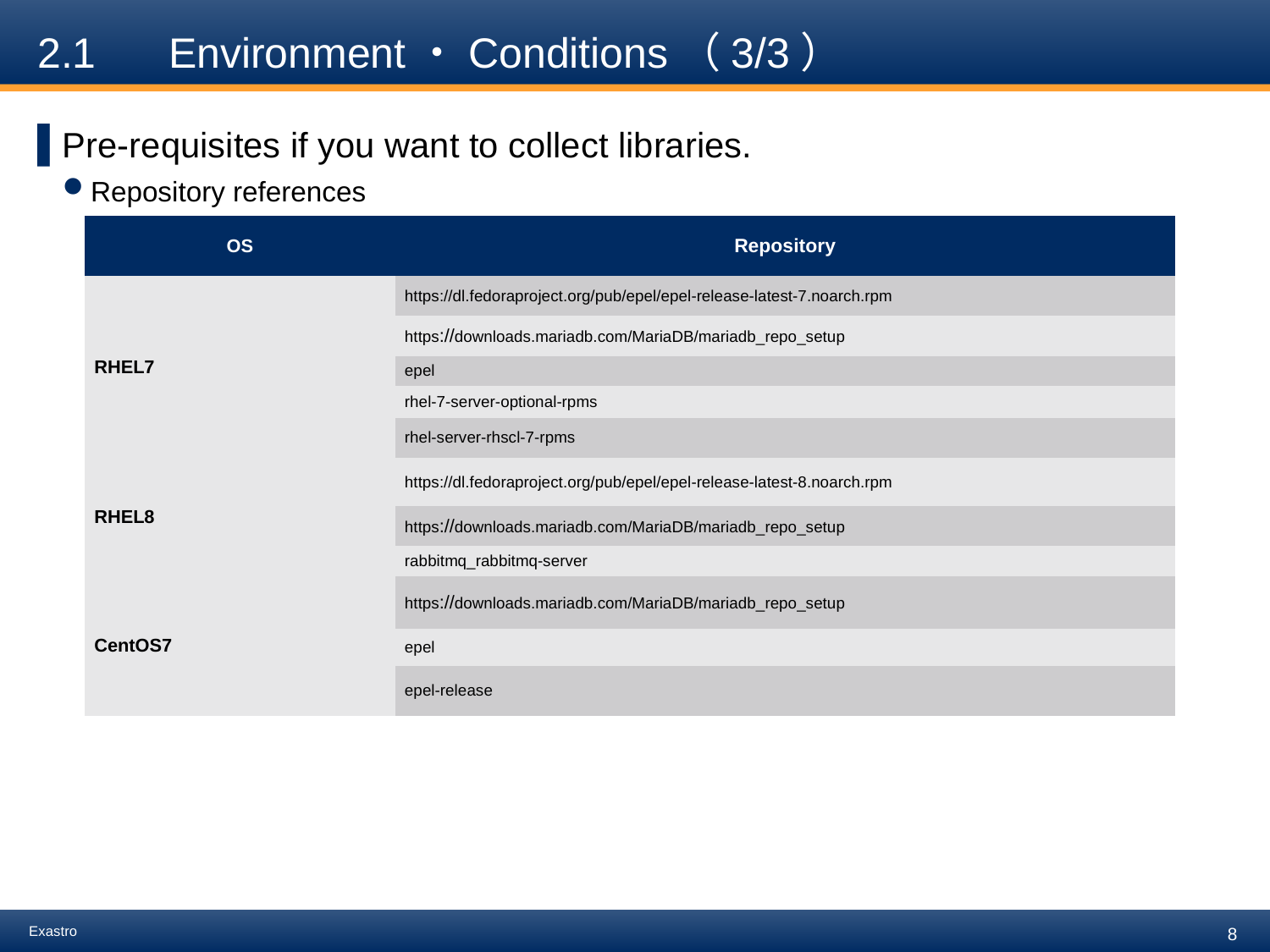

# 2.1　 Environment・Conditions（3/3）
Pre-requisites if you want to collect libraries.
Repository references

| OS | Repository |
| --- | --- |
| RHEL7 | https://dl.fedoraproject.org/pub/epel/epel-release-latest-7.noarch.rpm |
|  | https://downloads.mariadb.com/MariaDB/mariadb\_repo\_setup |
|  | epel |
|  | rhel-7-server-optional-rpms |
|  | rhel-server-rhscl-7-rpms |
| RHEL8 | https://dl.fedoraproject.org/pub/epel/epel-release-latest-8.noarch.rpm |
|  | https://downloads.mariadb.com/MariaDB/mariadb\_repo\_setup |
|  | rabbitmq\_rabbitmq-server |
| CentOS7 | https://downloads.mariadb.com/MariaDB/mariadb\_repo\_setup |
|  | epel |
|  | epel-release |